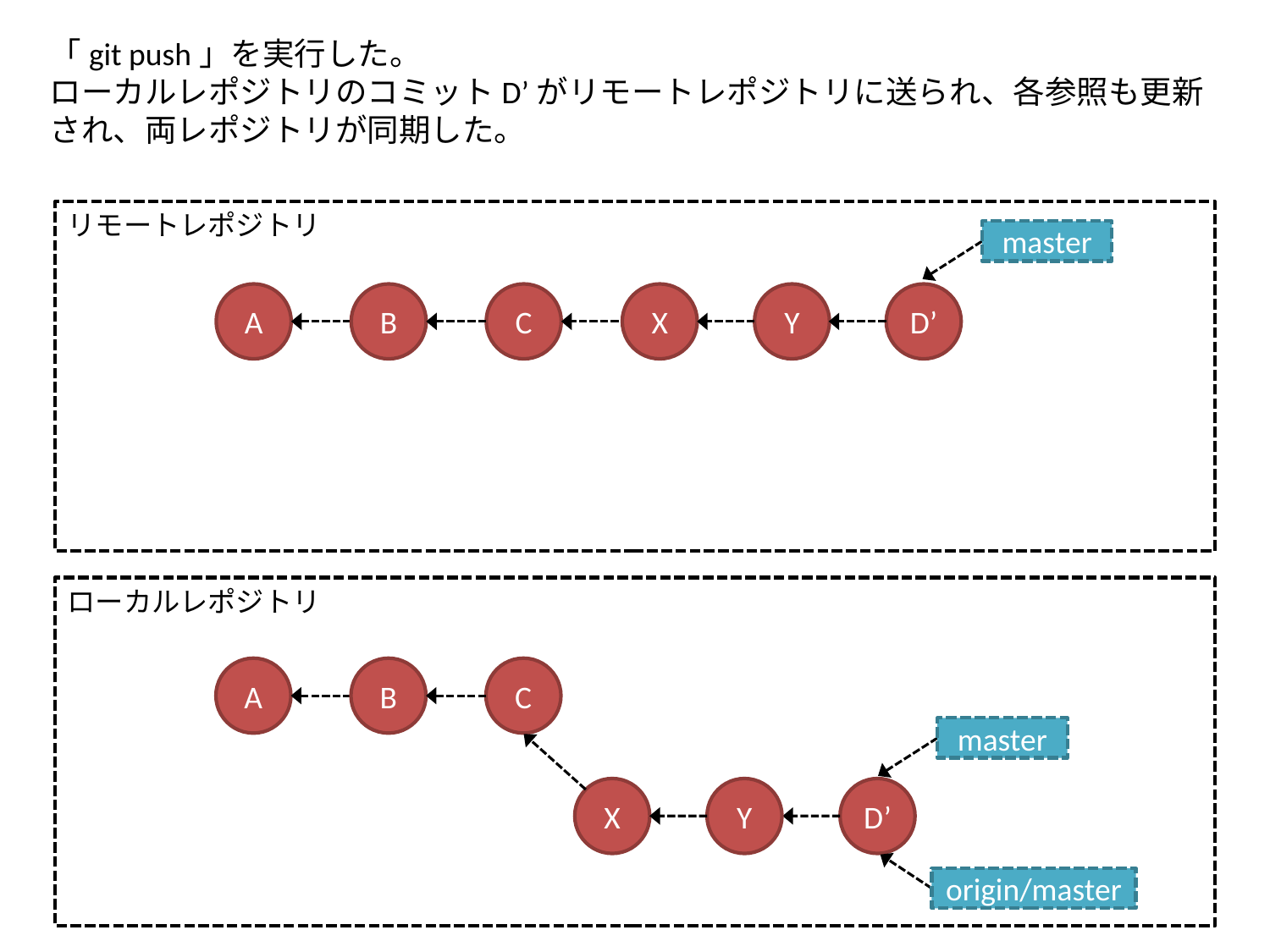

「git push」を実行した。
ローカルレポジトリのコミットD’がリモートレポジトリに送られ、各参照も更新され、両レポジトリが同期した。
リモートレポジトリ
master
A
B
C
X
Y
D’
ローカルレポジトリ
A
B
C
master
X
Y
D’
origin/master